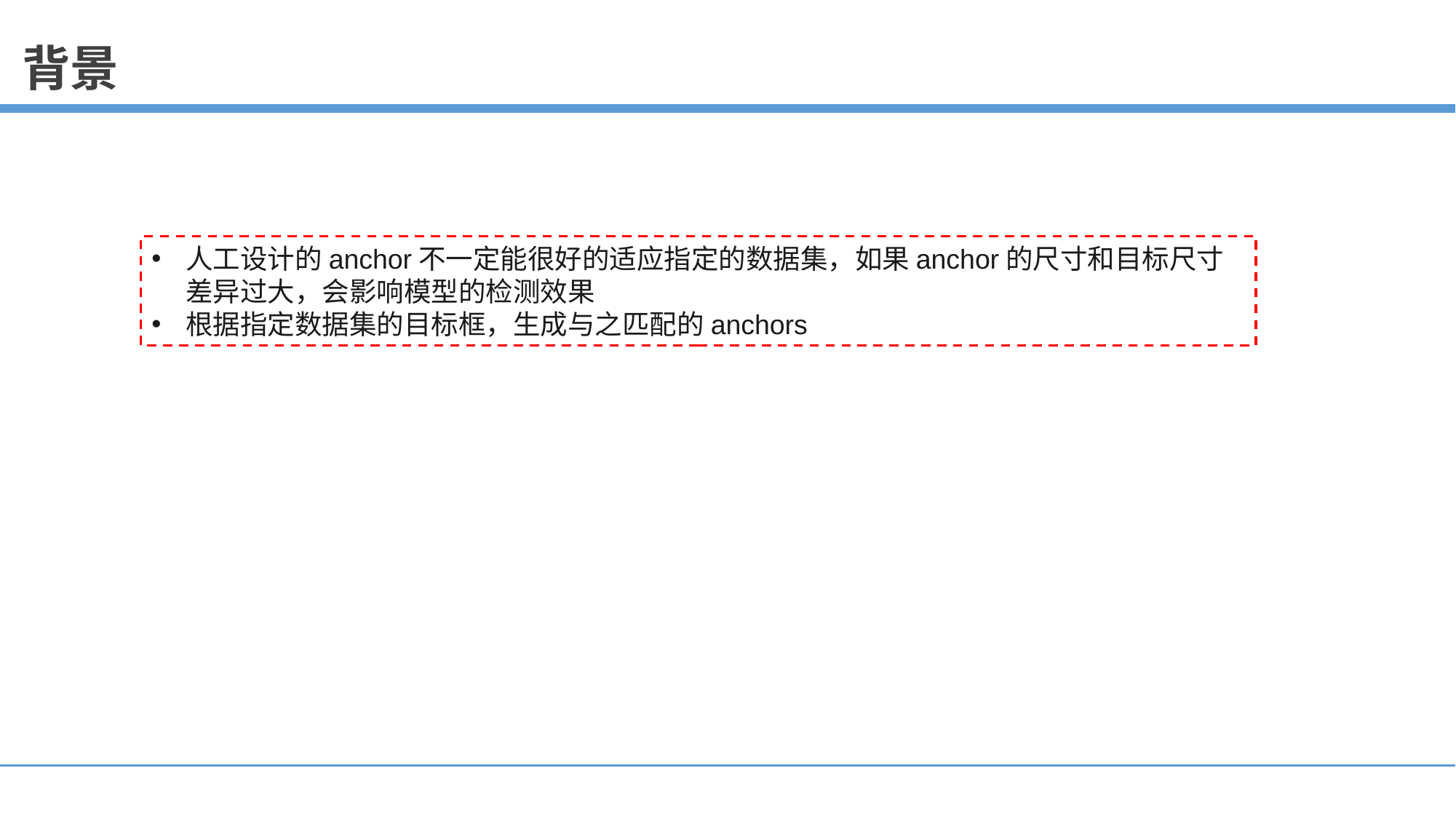

背景
人工设计的anchor不一定能很好的适应指定的数据集，如果anchor的尺寸和目标尺寸差异过大，会影响模型的检测效果
根据指定数据集的目标框，生成与之匹配的anchors